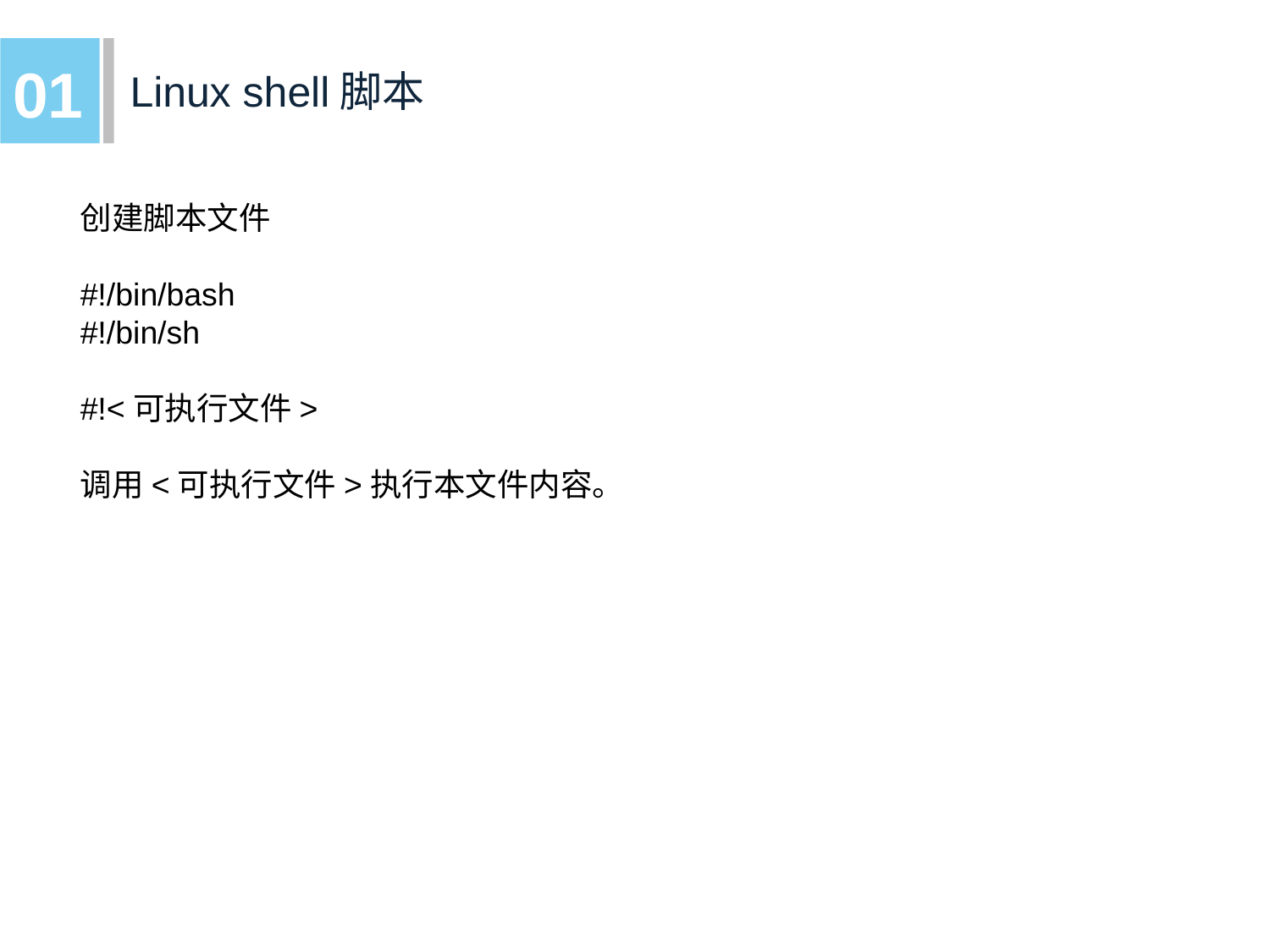

01
Linux shell脚本
创建脚本文件

#!/bin/bash
#!/bin/sh

#!<可执行文件>

调用<可执行文件>执行本文件内容。